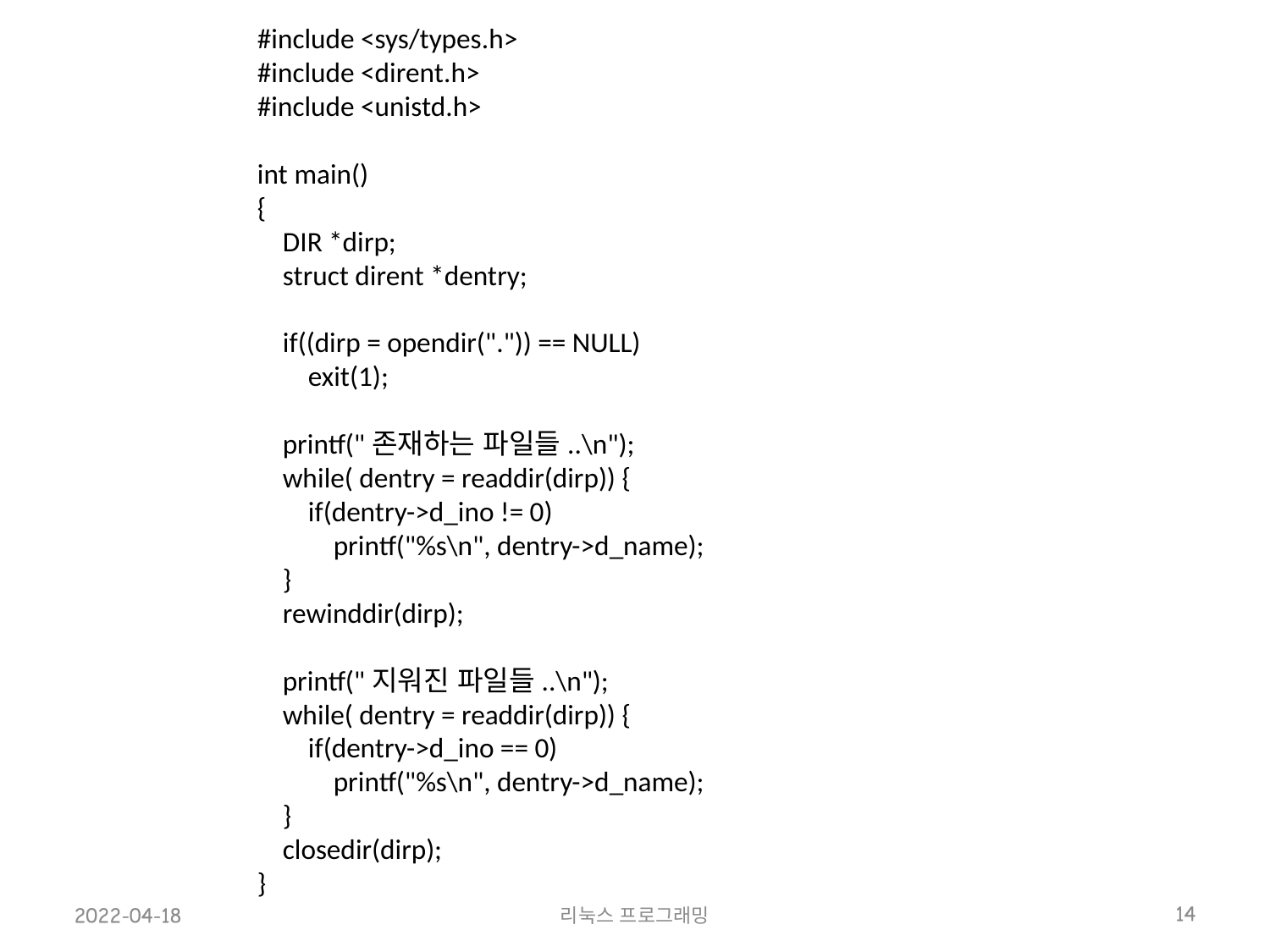

#include <sys/types.h>
#include <dirent.h>
#include <unistd.h>

int main()
{
    DIR *dirp;
    struct dirent *dentry;

    if((dirp = opendir(".")) == NULL)
        exit(1);

    printf("존재하는 파일들..\n");
    while( dentry = readdir(dirp)) {
        if(dentry->d_ino != 0)
            printf("%s\n", dentry->d_name);
    }
    rewinddir(dirp);

    printf("지워진 파일들..\n");
    while( dentry = readdir(dirp)) {
        if(dentry->d_ino == 0)
            printf("%s\n", dentry->d_name);
    }
    closedir(dirp);
}
2022-04-18
리눅스 프로그래밍
14